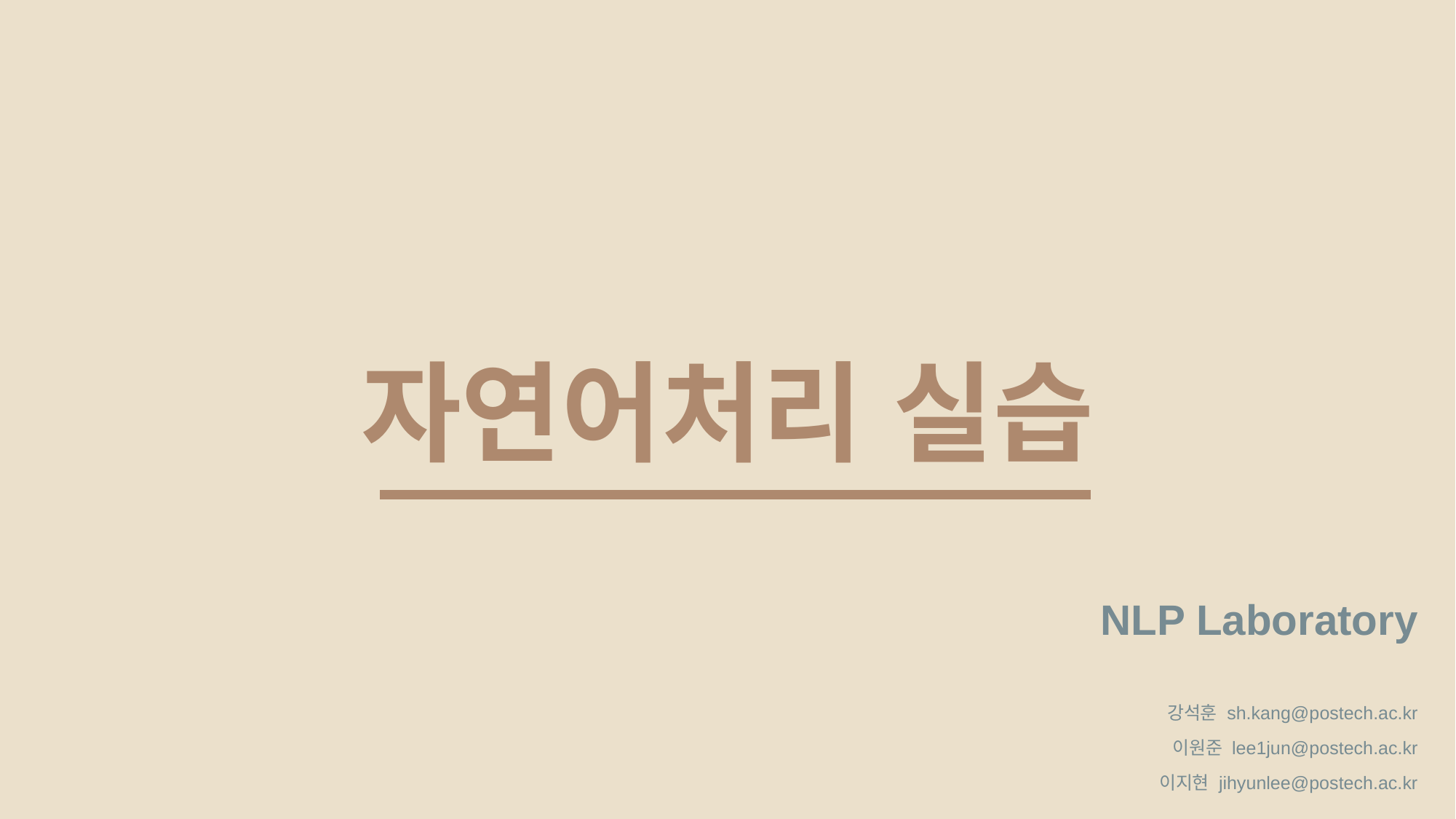

자연어처리 실습
NLP Laboratory

강석훈 sh.kang@postech.ac.kr
이원준 lee1jun@postech.ac.kr
이지현 jihyunlee@postech.ac.kr